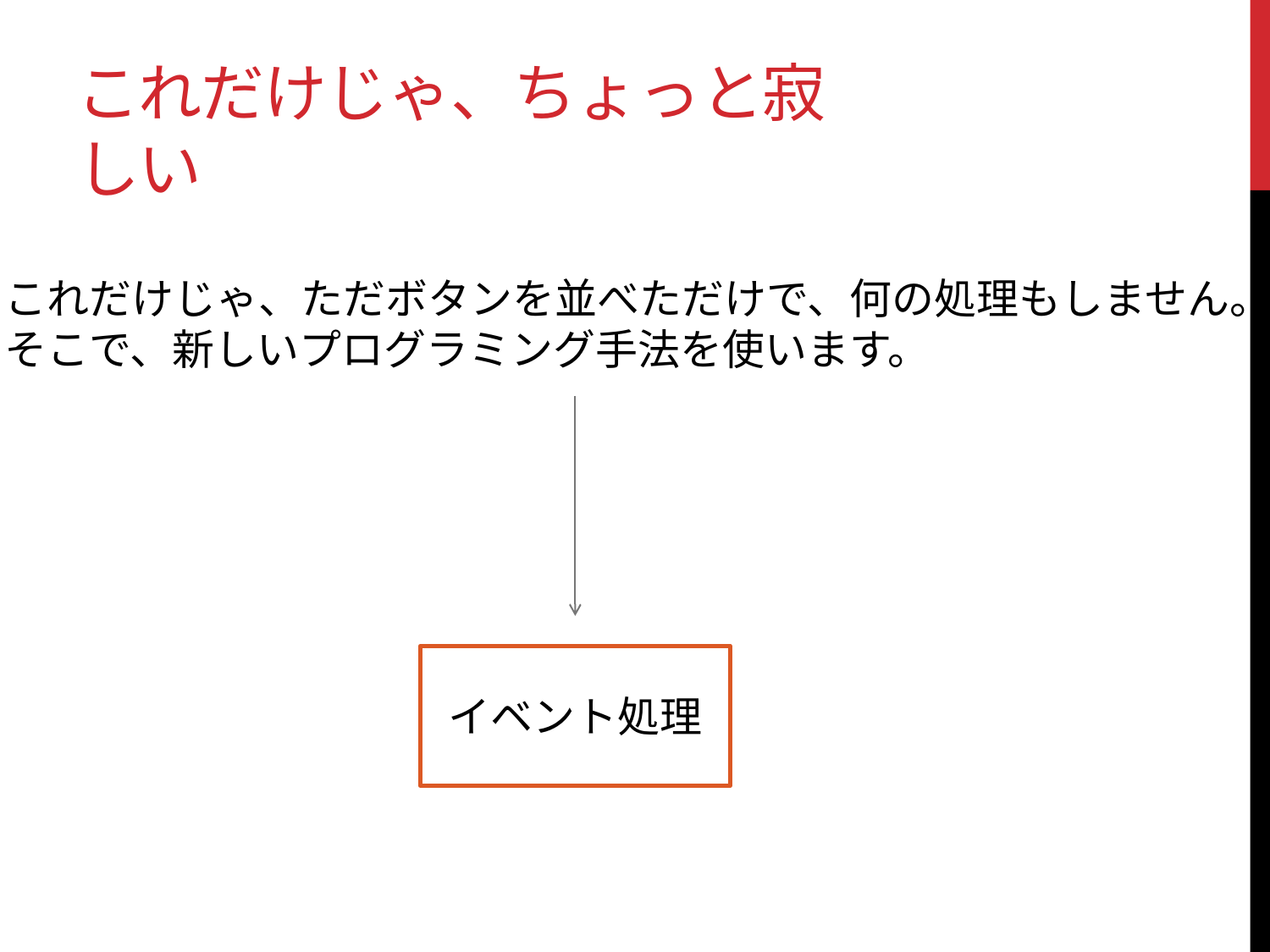

# これだけじゃ、ちょっと寂しい
これだけじゃ、ただボタンを並べただけで、何の処理もしません。
そこで、新しいプログラミング手法を使います。
イベント処理